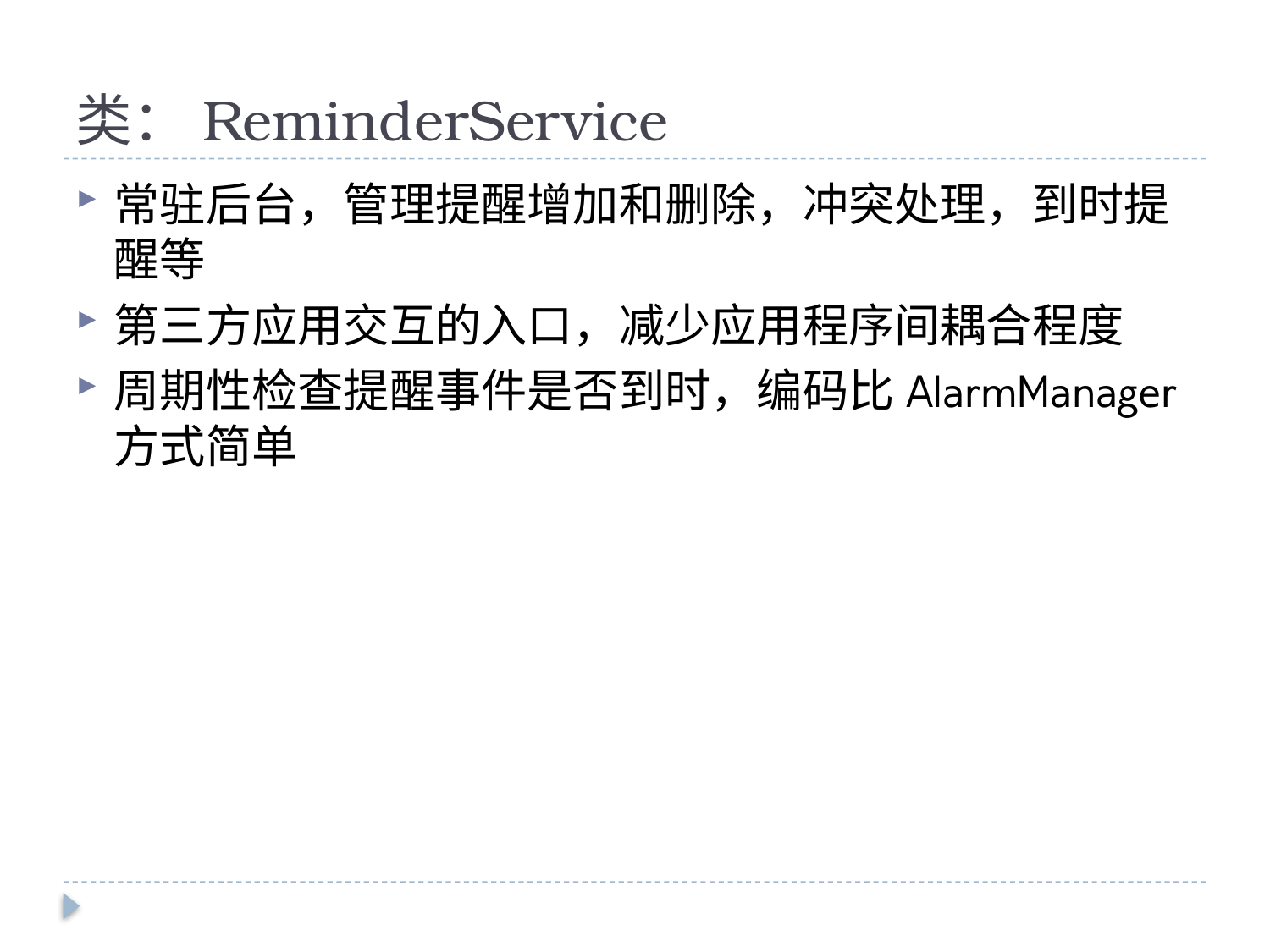

# 类：ReminderService
常驻后台，管理提醒增加和删除，冲突处理，到时提醒等
第三方应用交互的入口，减少应用程序间耦合程度
周期性检查提醒事件是否到时，编码比AlarmManager方式简单